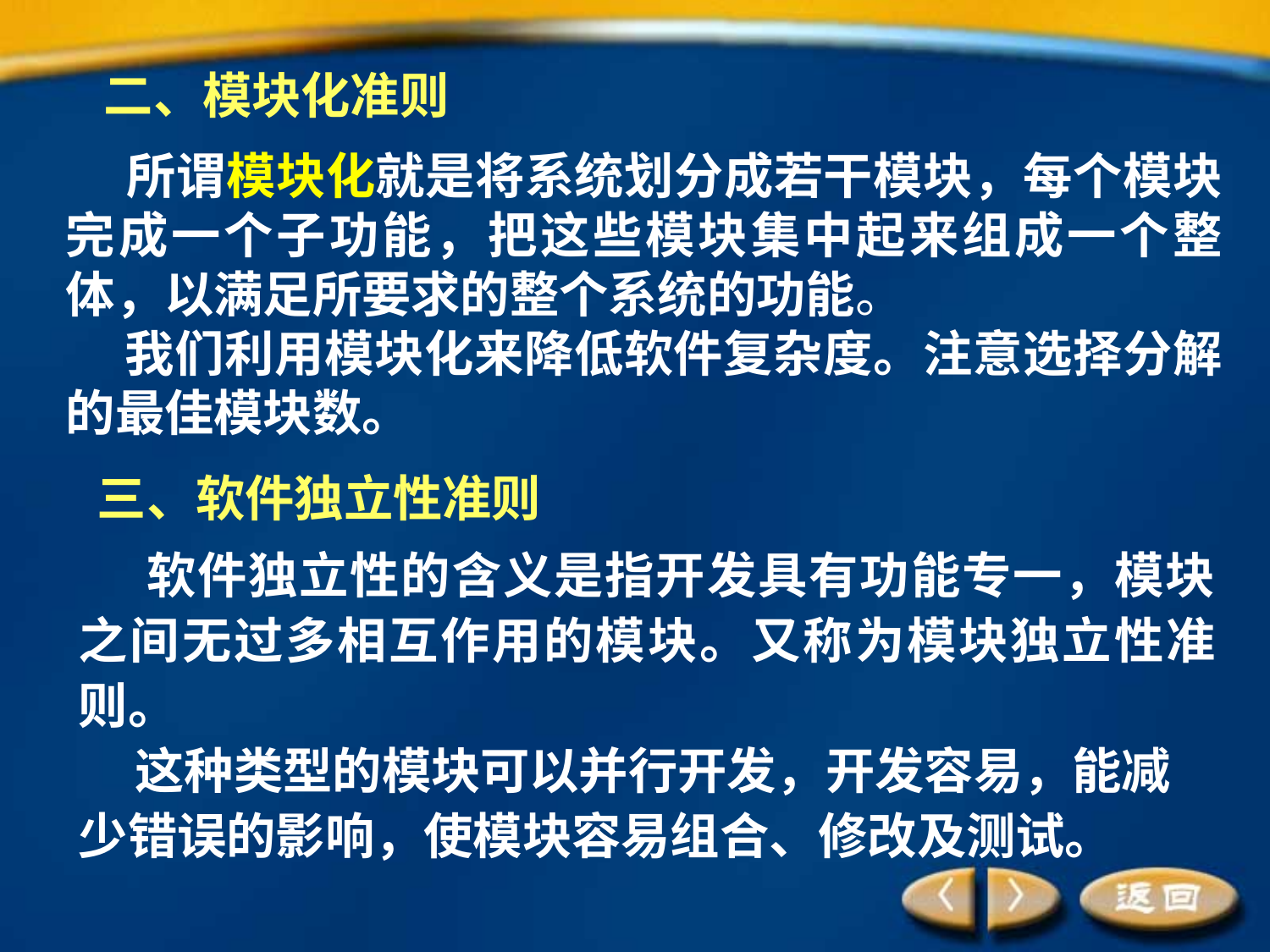

二、模块化准则
     所谓模块化就是将系统划分成若干模块，每个模块完成一个子功能，把这些模块集中起来组成一个整体，以满足所要求的整个系统的功能。
    我们利用模块化来降低软件复杂度。注意选择分解的最佳模块数。
三、软件独立性准则
     软件独立性的含义是指开发具有功能专一，模块之间无过多相互作用的模块。又称为模块独立性准则。
    这种类型的模块可以并行开发，开发容易，能减少错误的影响，使模块容易组合、修改及测试。